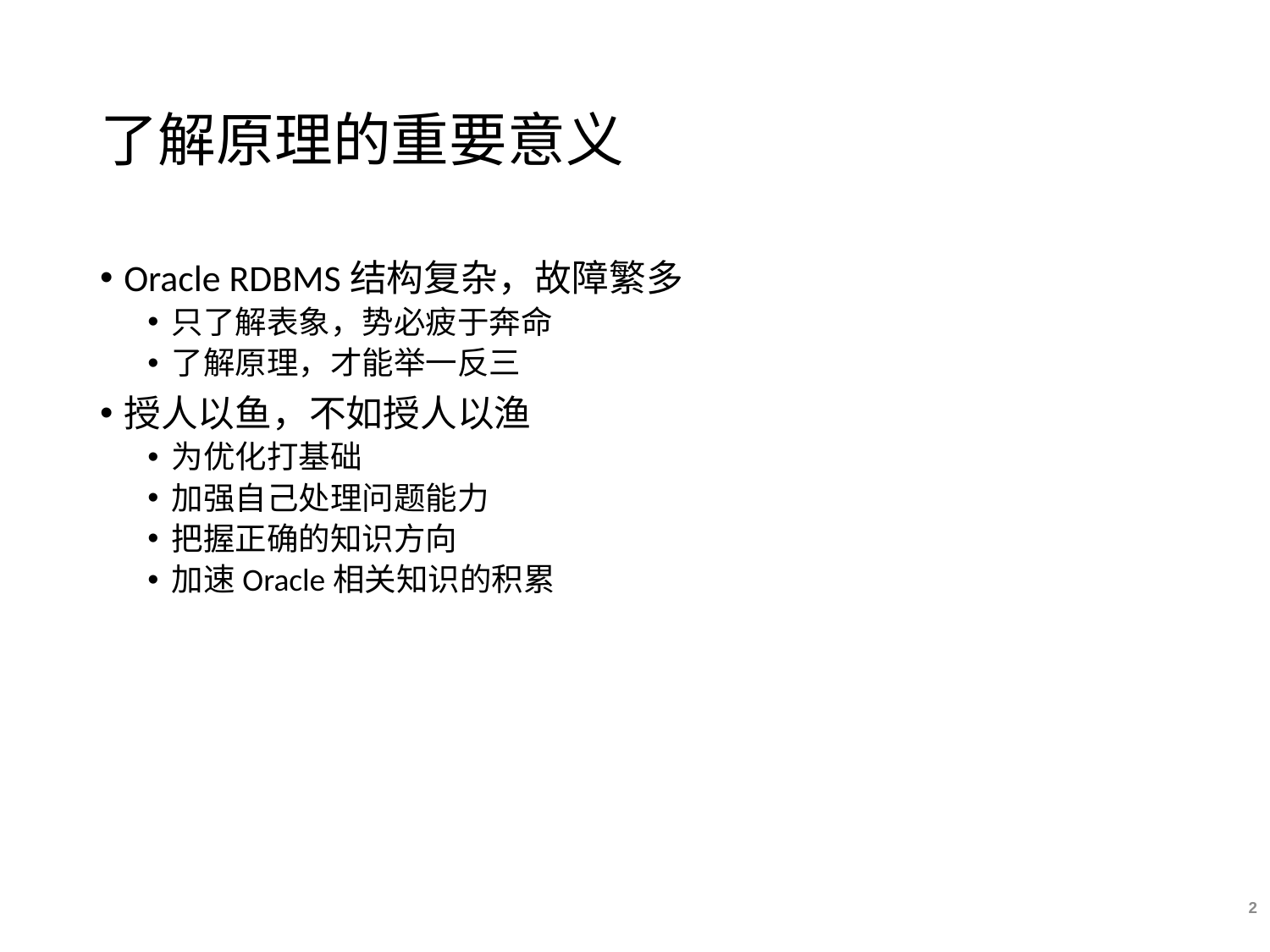

# 了解原理的重要意义
Oracle RDBMS结构复杂，故障繁多
只了解表象，势必疲于奔命
了解原理，才能举一反三
授人以鱼，不如授人以渔
为优化打基础
加强自己处理问题能力
把握正确的知识方向
加速Oracle相关知识的积累
2